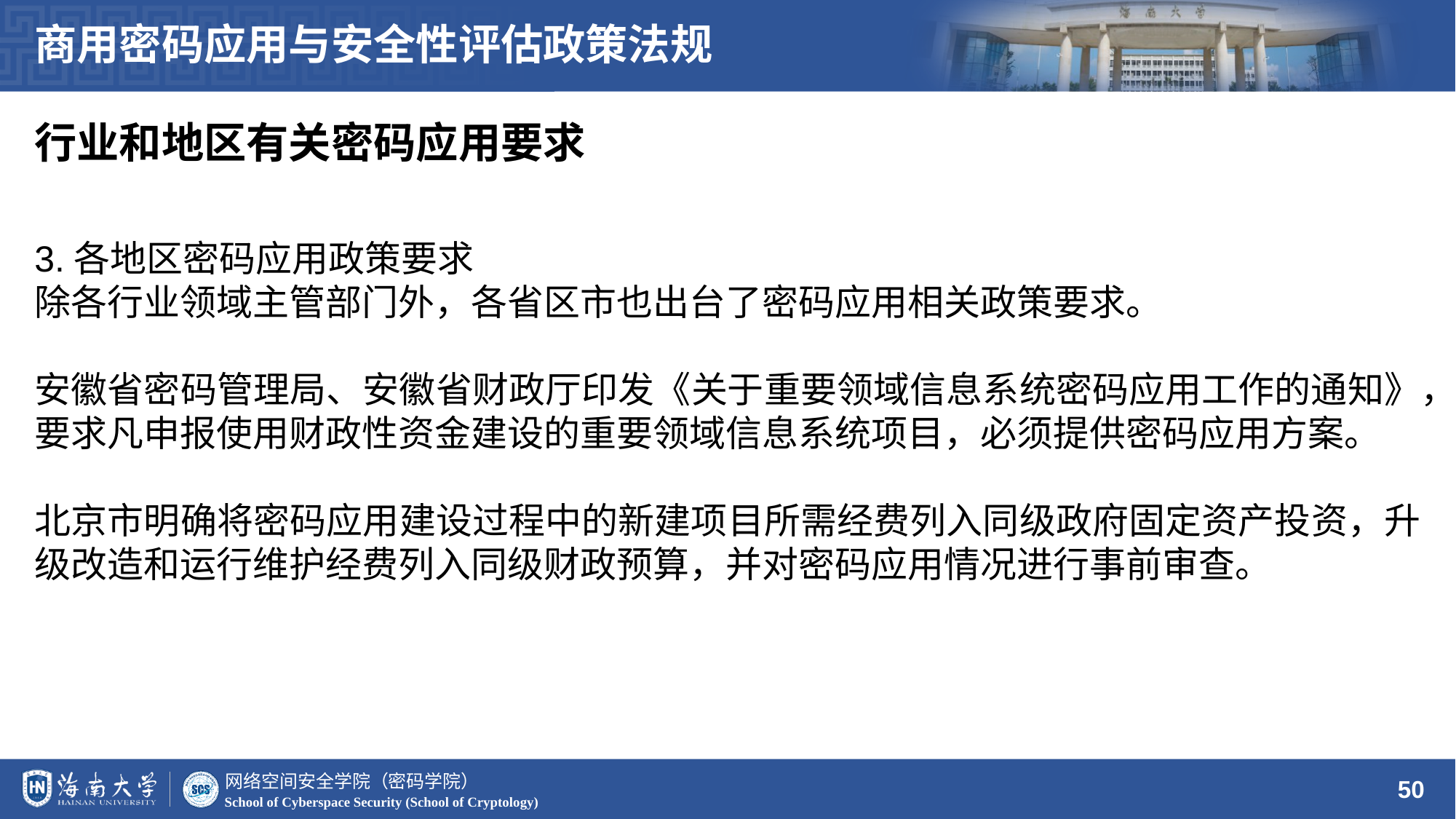

商用密码应用与安全性评估政策法规

行业和地区有关密码应用要求

3.各地区密码应用政策要求
除各行业领域主管部门外，各省区市也出台了密码应用相关政策要求。

安徽省密码管理局、安徽省财政厅印发《关于重要领域信息系统密码应用工作的通知》，要求凡申报使用财政性资金建设的重要领域信息系统项目，必须提供密码应用方案。

北京市明确将密码应用建设过程中的新建项目所需经费列入同级政府固定资产投资，升级改造和运行维护经费列入同级财政预算，并对密码应用情况进行事前审查。

50